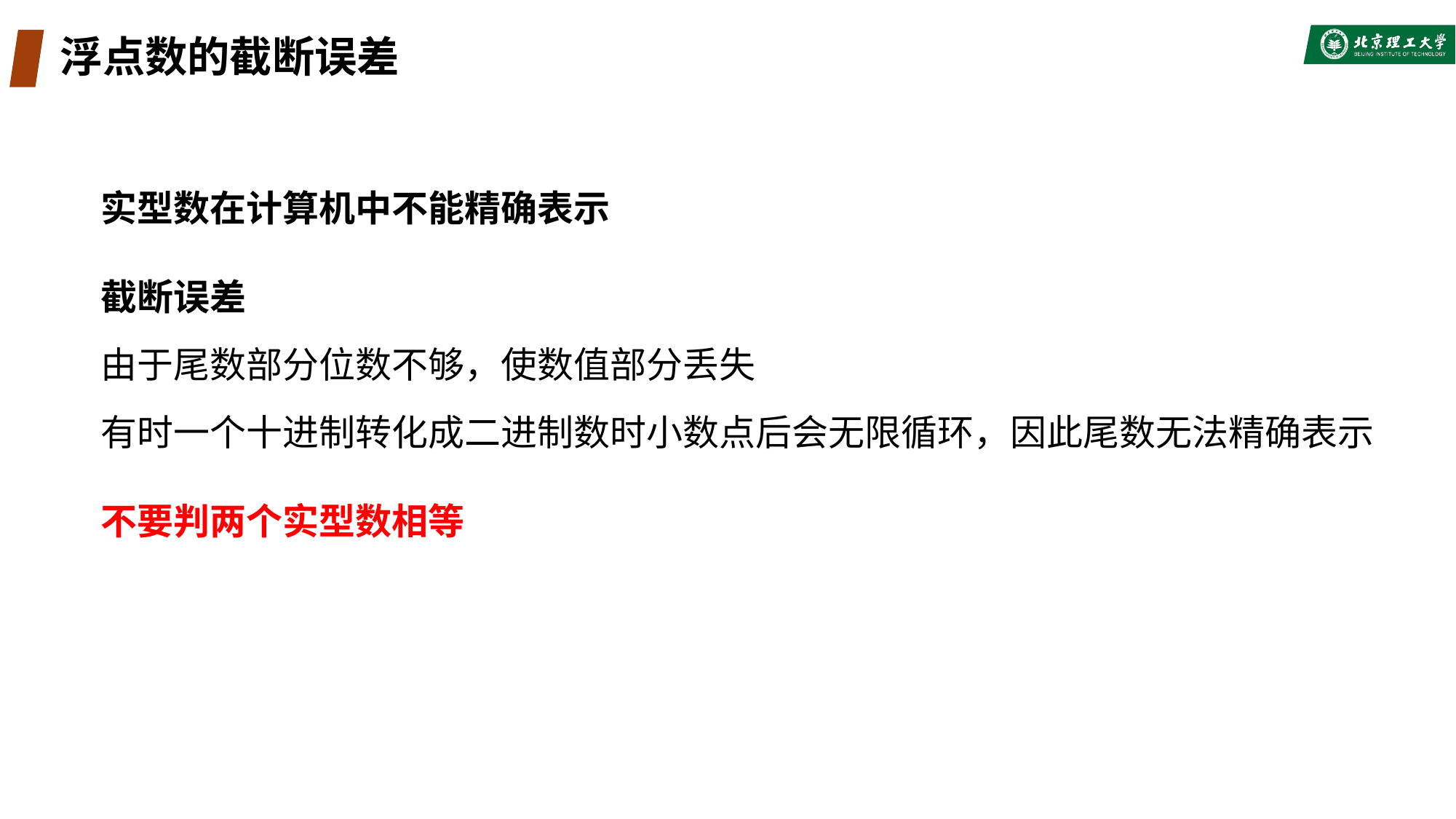

# 浮点数的截断误差
实型数在计算机中不能精确表示
截断误差
由于尾数部分位数不够，使数值部分丢失
有时一个十进制转化成二进制数时小数点后会无限循环，因此尾数无法精确表示
不要判两个实型数相等
abs(x - y) < eps，其中 eps 是一个小量，比如